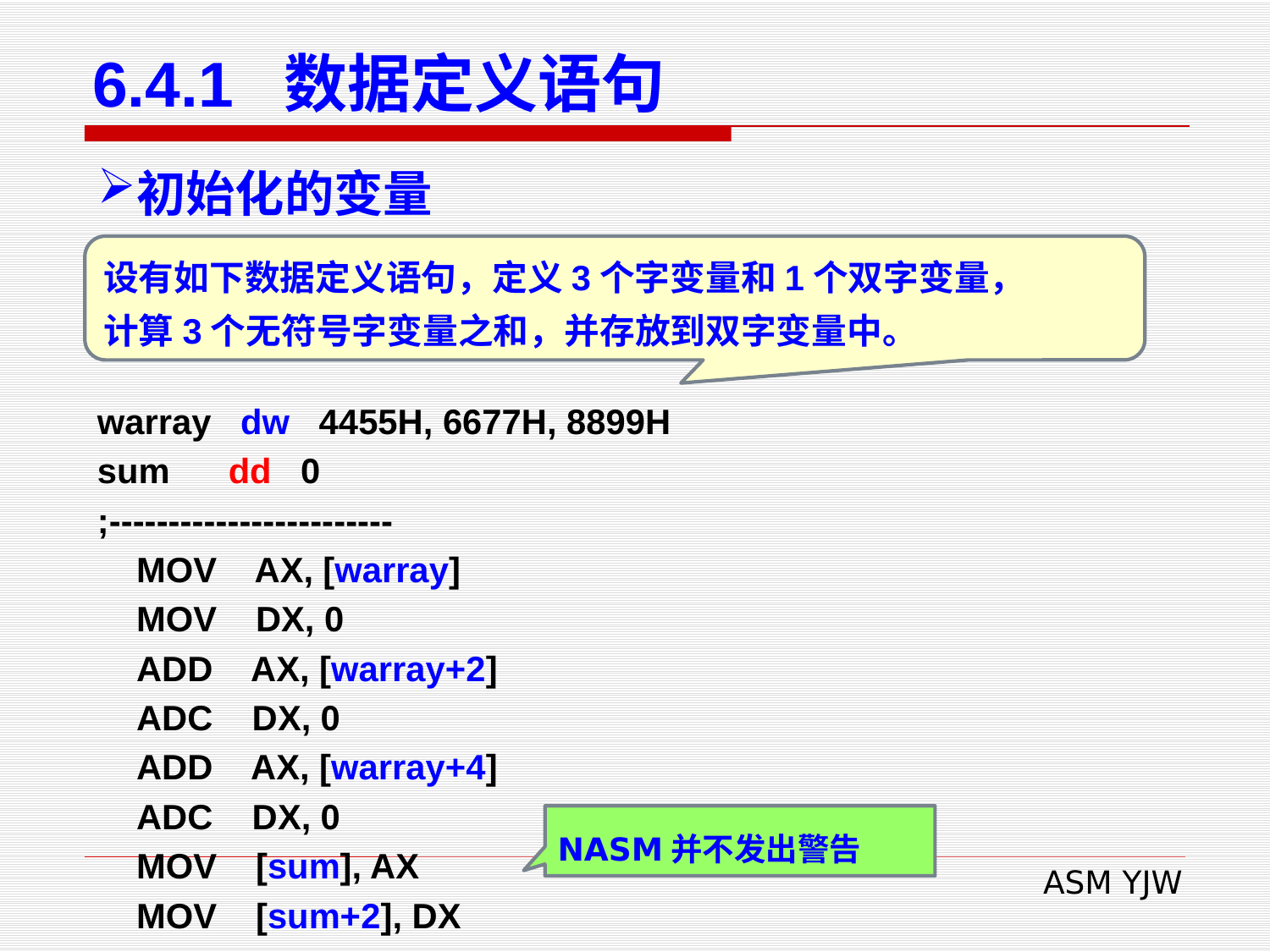

# 6.4.1  数据定义语句
初始化的变量

设有如下数据定义语句，定义3个字变量和1个双字变量，
计算3个无符号字变量之和，并存放到双字变量中。
warray   dw   4455H, 6677H, 8899H
sum      dd   0
;------------------------
    MOV    AX, [warray]
    MOV    DX, 0
    ADD    AX, [warray+2]
    ADC    DX, 0
    ADD    AX, [warray+4]
    ADC    DX, 0
    MOV    [sum], AX
    MOV    [sum+2], DX
NASM并不发出警告